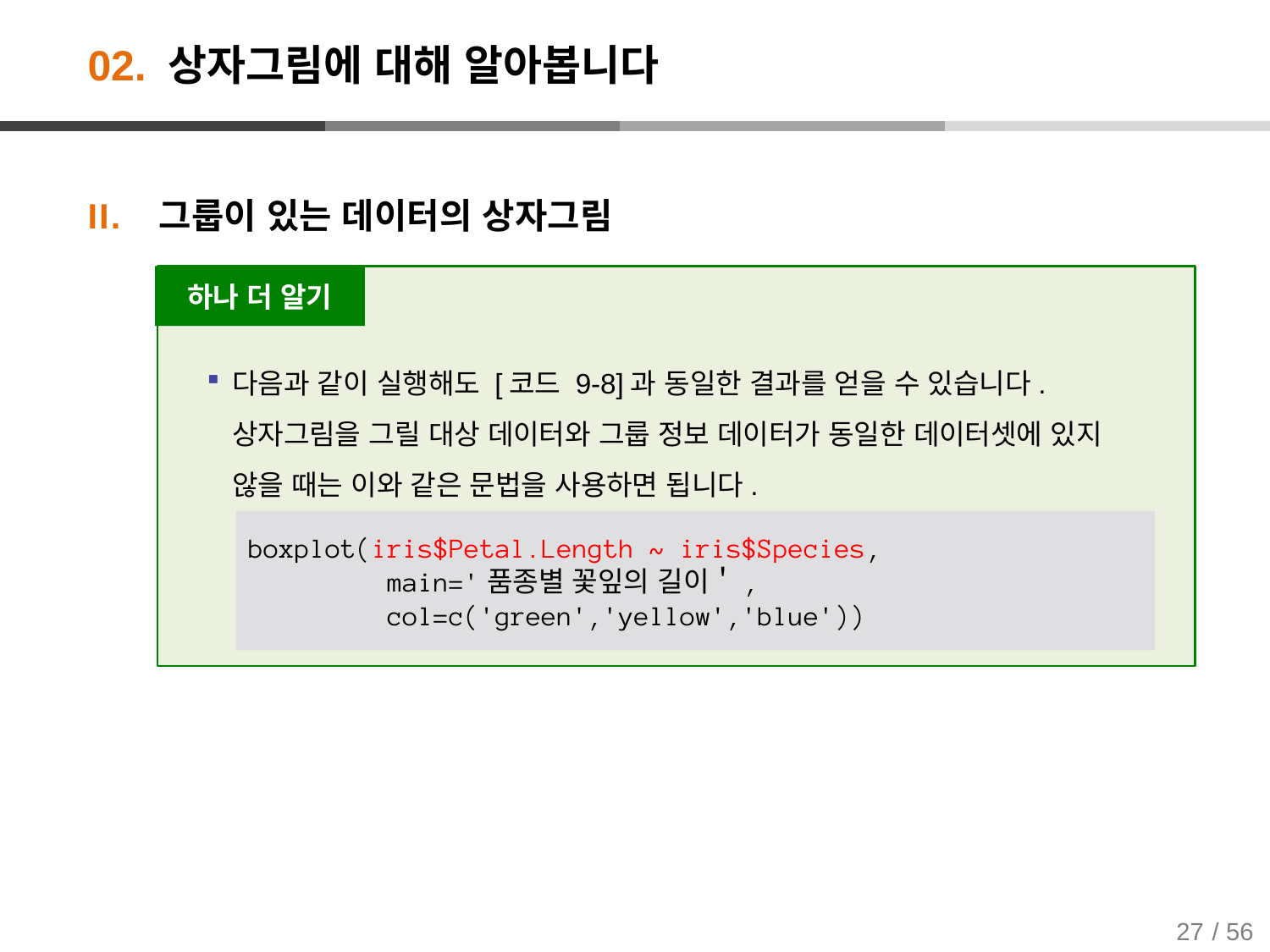

# 02. 상자그림에 대해 알아봅니다
그룹이 있는 데이터의 상자그림
하나 더 알기

다음과 같이 실행해도 [코드 9-8]과 동일한 결과를 얻을 수 있습니다. 상자그림을 그릴 대상 데이터와 그룹 정보 데이터가 동일한 데이터셋에 있지 않을 때는 이와 같은 문법을 사용하면 됩니다.
boxplot(iris$Petal.Length ~ iris$Species,
         main='품종별 꽃잎의 길이＇,
         col=c('green','yellow','blue'))